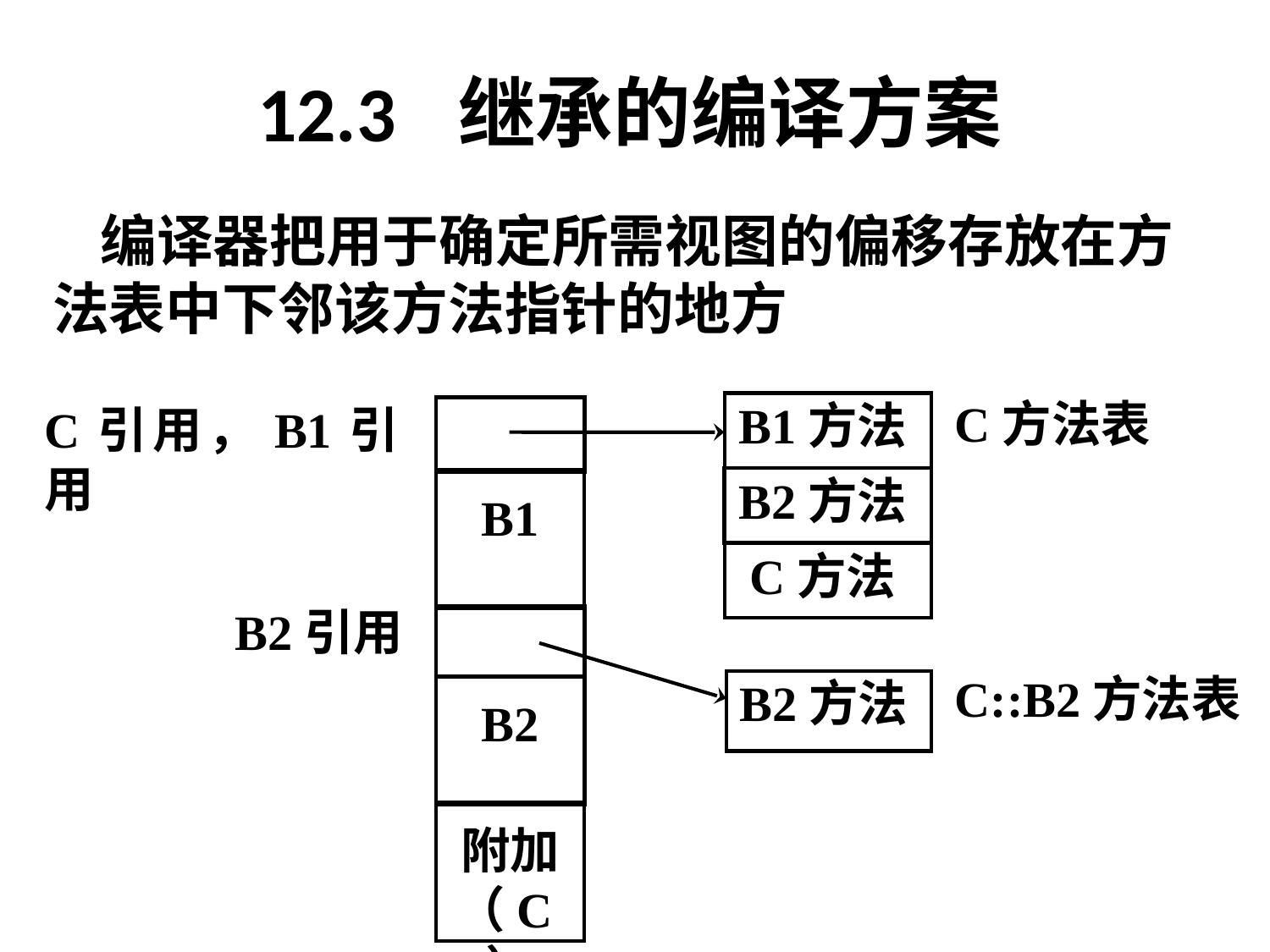

# 12.3  继承的编译方案
	编译器把用于确定所需视图的偏移存放在方
法表中下邻该方法指针的地方
C方法表
B1方法
B2方法
C方法
C引用，B1引用

B1

B2
附加（C）

B2引用

C::B2方法表
B2方法